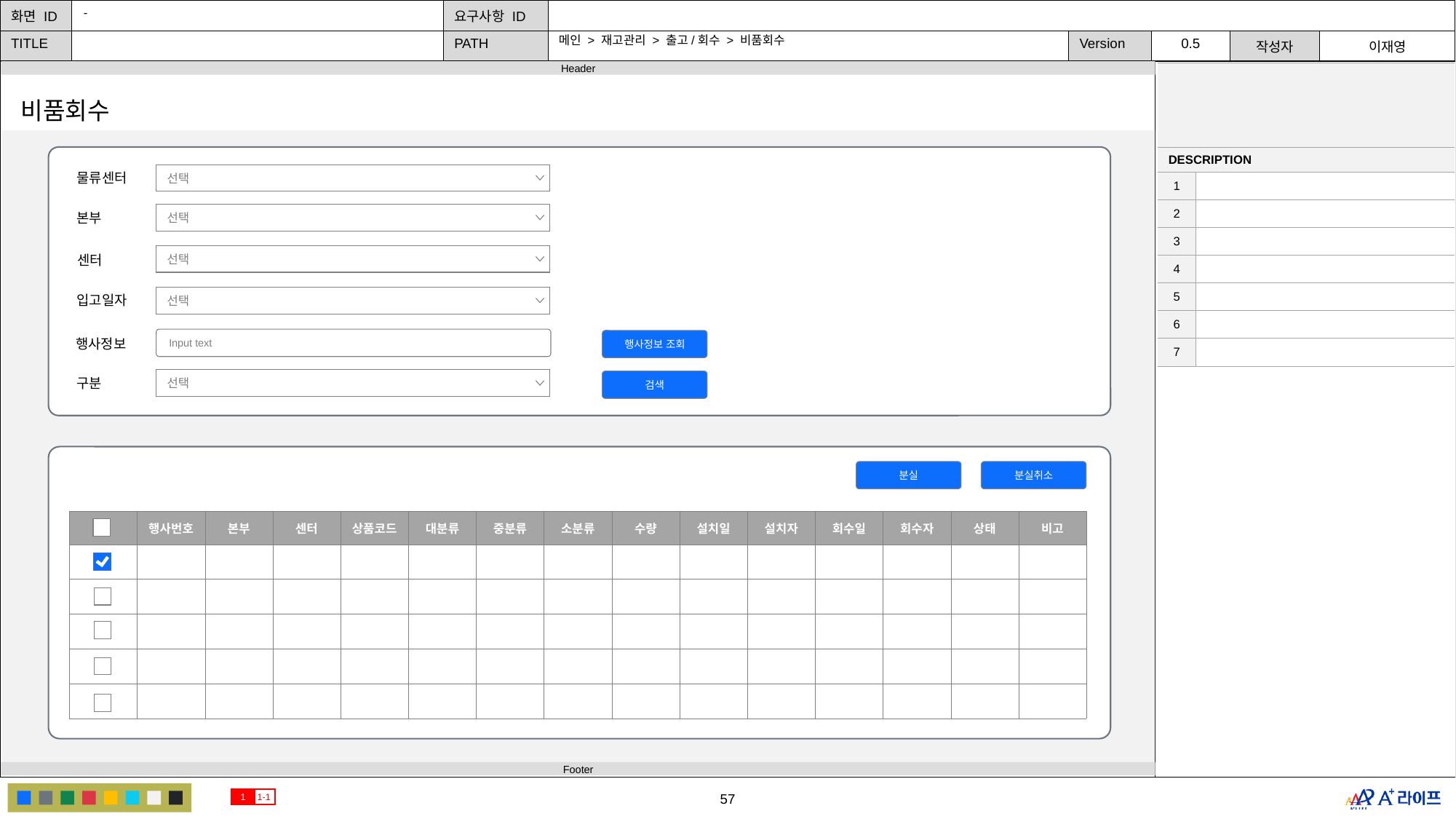

-

메인 > 재고관리 > 출고/회수 > 비품회수

|  |  |
| --- | --- |
| DESCRIPTION |  |
| 1 |  |
| 2 |  |
| 3 |  |
| 4 |  |
| 5 |  |
| 6 |  |
| 7 |  |
비품회수

물류센터
선택

본부
선택

선택

센터
입고일자
선택

Input text
행사정보 조회
행사정보
선택

구분
검색

분실
분실취소

|  | 행사번호 | 본부 | 센터 | 상품코드 | 대분류 | 중분류 | 소분류 | 수량 | 설치일 | 설치자 | 회수일 | 회수자 | 상태 | 비고 |
| --- | --- | --- | --- | --- | --- | --- | --- | --- | --- | --- | --- | --- | --- | --- |
|  |  |  |  |  |  |  |  |  |  |  |  |  |  |  |
|  |  |  |  |  |  |  |  |  |  |  |  |  |  |  |
|  |  |  |  |  |  |  |  |  |  |  |  |  |  |  |
|  |  |  |  |  |  |  |  |  |  |  |  |  |  |  |
|  |  |  |  |  |  |  |  |  |  |  |  |  |  |  |

1
1-1